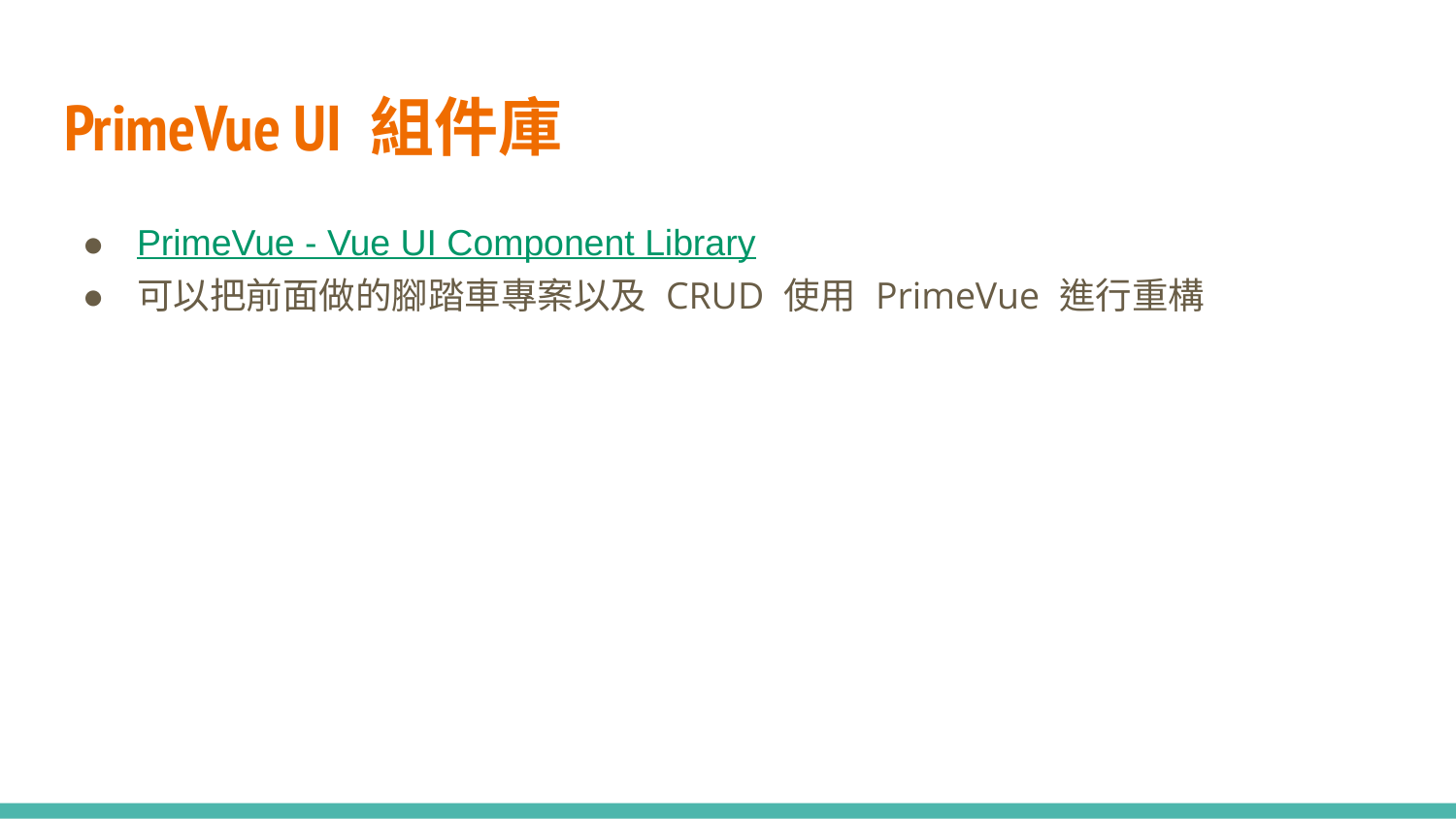

# PrimeVue UI 組件庫
PrimeVue - Vue UI Component Library
可以把前面做的腳踏車專案以及 CRUD 使用 PrimeVue 進行重構